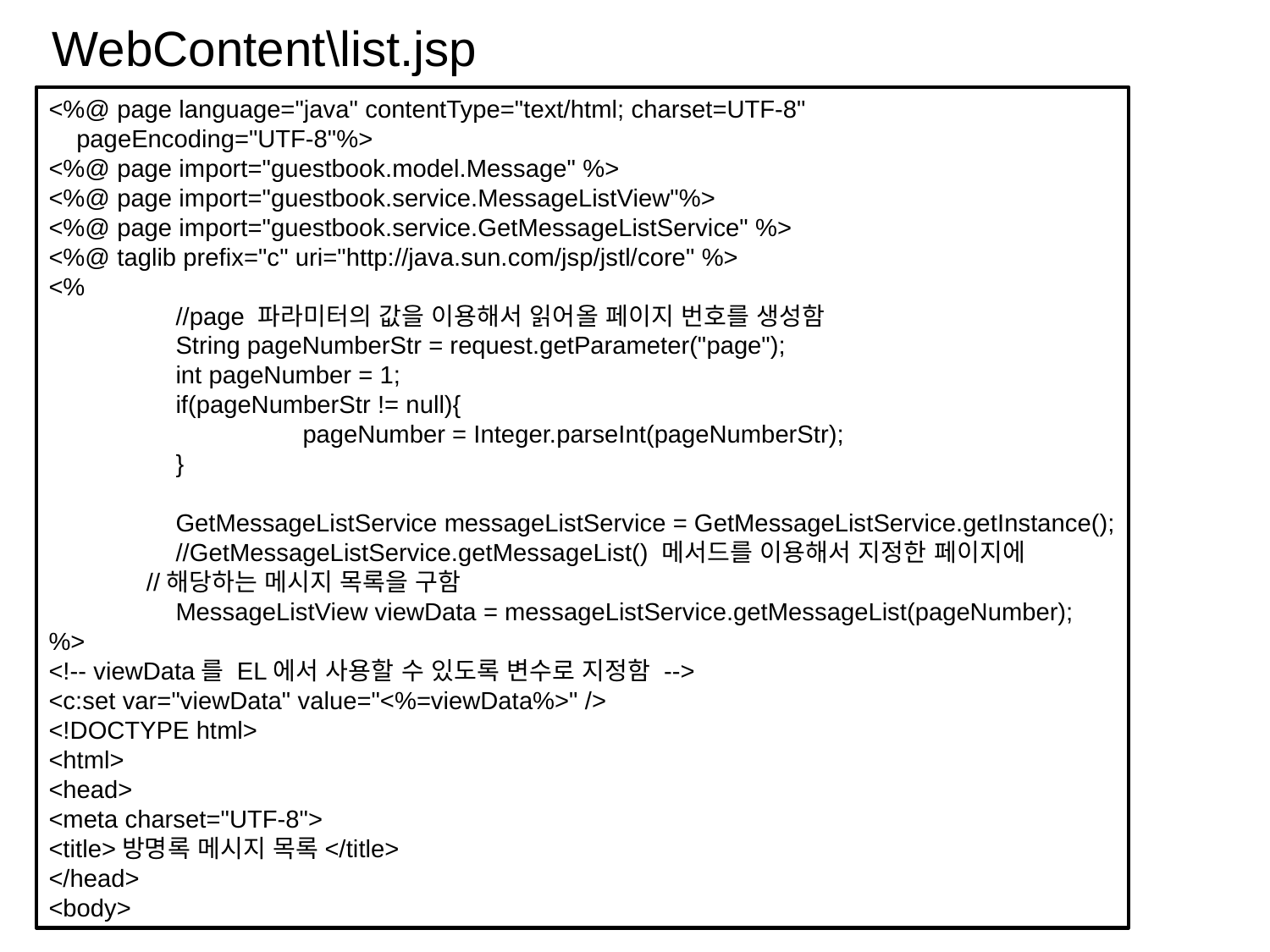

# WebContent\list.jsp
<%@ page language="java" contentType="text/html; charset=UTF-8"
    pageEncoding="UTF-8"%>
<%@ page import="guestbook.model.Message" %>
<%@ page import="guestbook.service.MessageListView"%>
<%@ page import="guestbook.service.GetMessageListService" %>
<%@ taglib prefix="c" uri="http://java.sun.com/jsp/jstl/core" %>
<%
	//page 파라미터의 값을 이용해서 읽어올 페이지 번호를 생성함
	String pageNumberStr = request.getParameter("page");
	int pageNumber = 1;
	if(pageNumberStr != null){
		pageNumber = Integer.parseInt(pageNumberStr);
	}

	GetMessageListService messageListService = GetMessageListService.getInstance();
	//GetMessageListService.getMessageList() 메서드를 이용해서 지정한 페이지에
              //해당하는 메시지 목록을 구함
	MessageListView viewData = messageListService.getMessageList(pageNumber);
%>
<!-- viewData를 EL에서 사용할 수 있도록 변수로 지정함 -->
<c:set var="viewData" value="<%=viewData%>" />
<!DOCTYPE html>
<html>
<head>
<meta charset="UTF-8">
<title>방명록 메시지 목록</title>
</head>
<body>